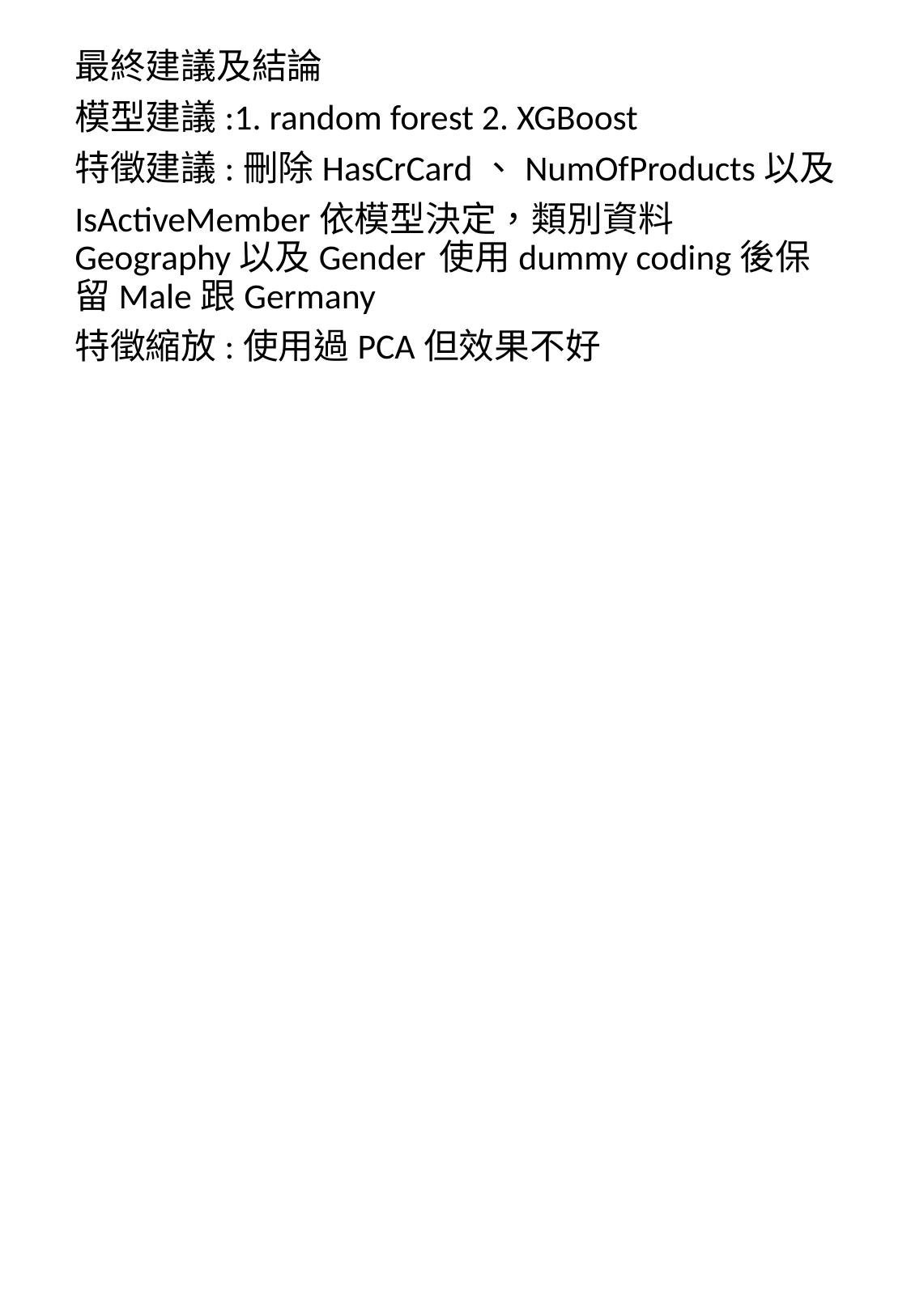

最終建議及結論
模型建議:1. random forest 2. XGBoost
特徵建議:刪除HasCrCard、NumOfProducts以及
IsActiveMember依模型決定，類別資料Geography以及Gender	使用dummy coding後保留Male跟Germany
特徵縮放:使用過PCA但效果不好